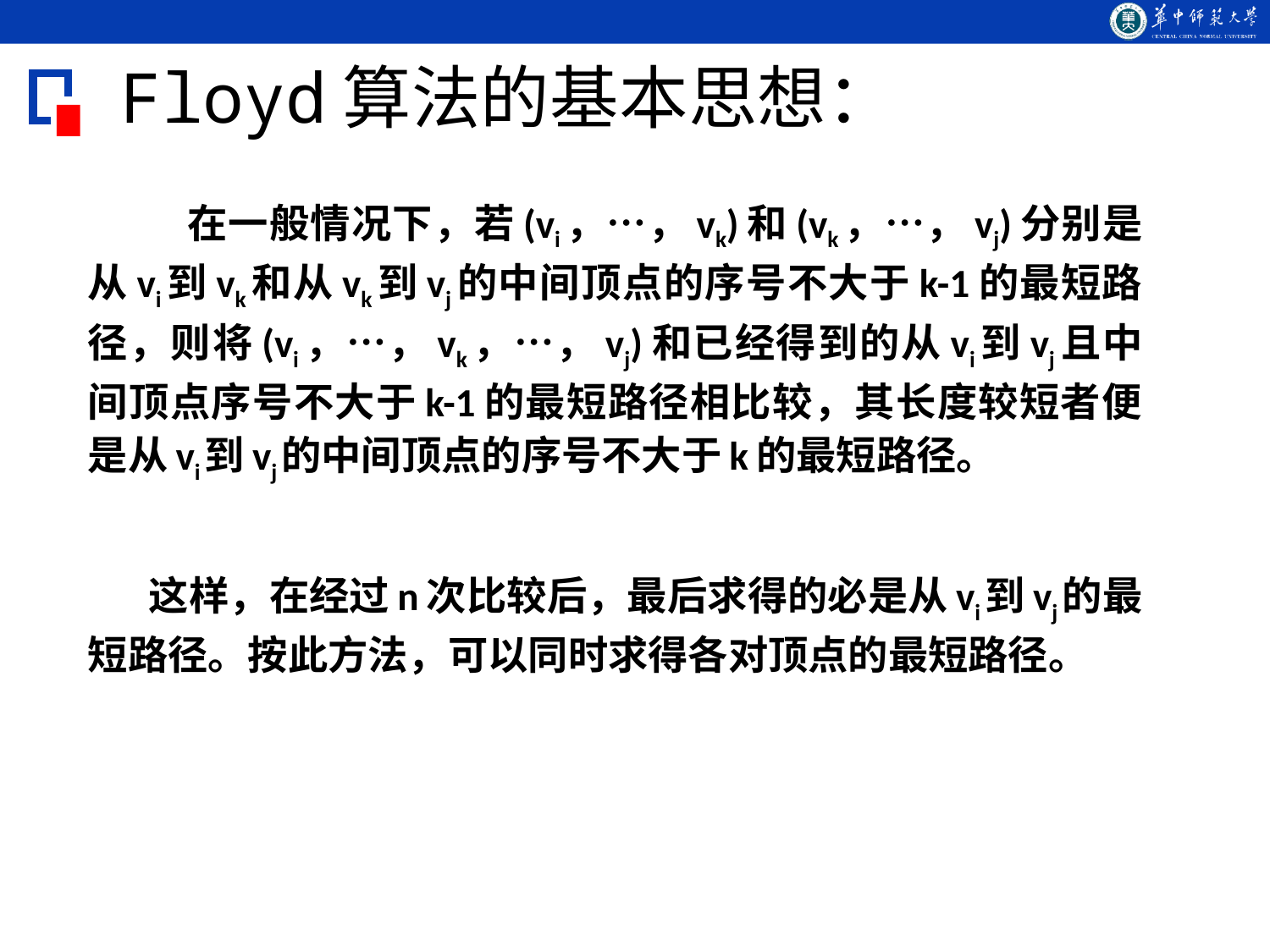

# Floyd算法的基本思想：
            在一般情况下，若(vi，…，vk)和(vk，…，vj)分别是从vi到vk和从vk到vj的中间顶点的序号不大于k-1的最短路径，则将(vi，…，vk，…，vj)和已经得到的从vi到vj且中间顶点序号不大于k-1的最短路径相比较，其长度较短者便是从vi到vj的中间顶点的序号不大于k的最短路径。

         这样，在经过n次比较后，最后求得的必是从vi到vj的最短路径。按此方法，可以同时求得各对顶点的最短路径。